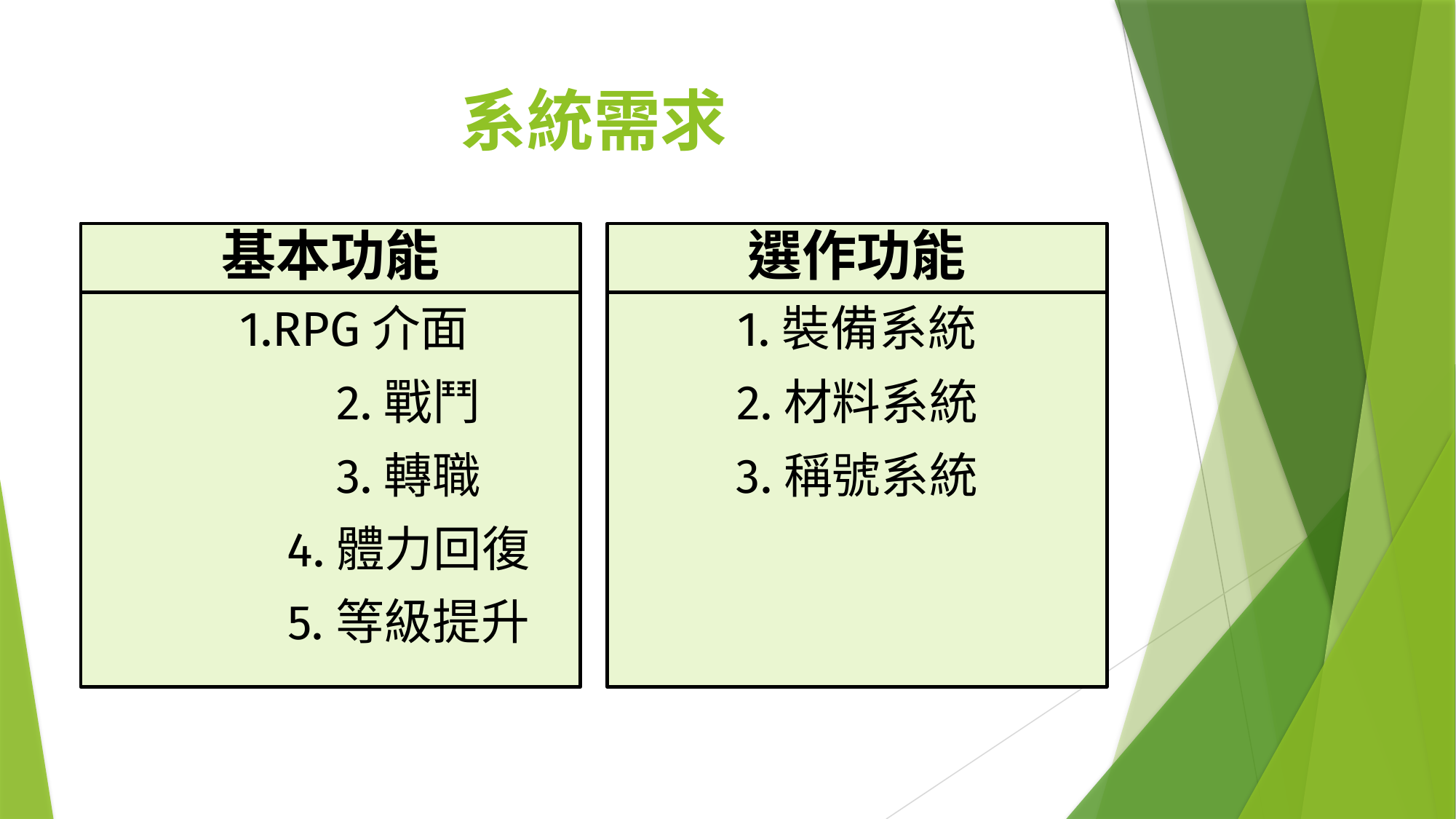

# 系統需求
基本功能
選作功能
1.RPG介面
	2.戰鬥
	3.轉職
	4.體力回復
	5.等級提升

1.裝備系統
2.材料系統
3.稱號系統